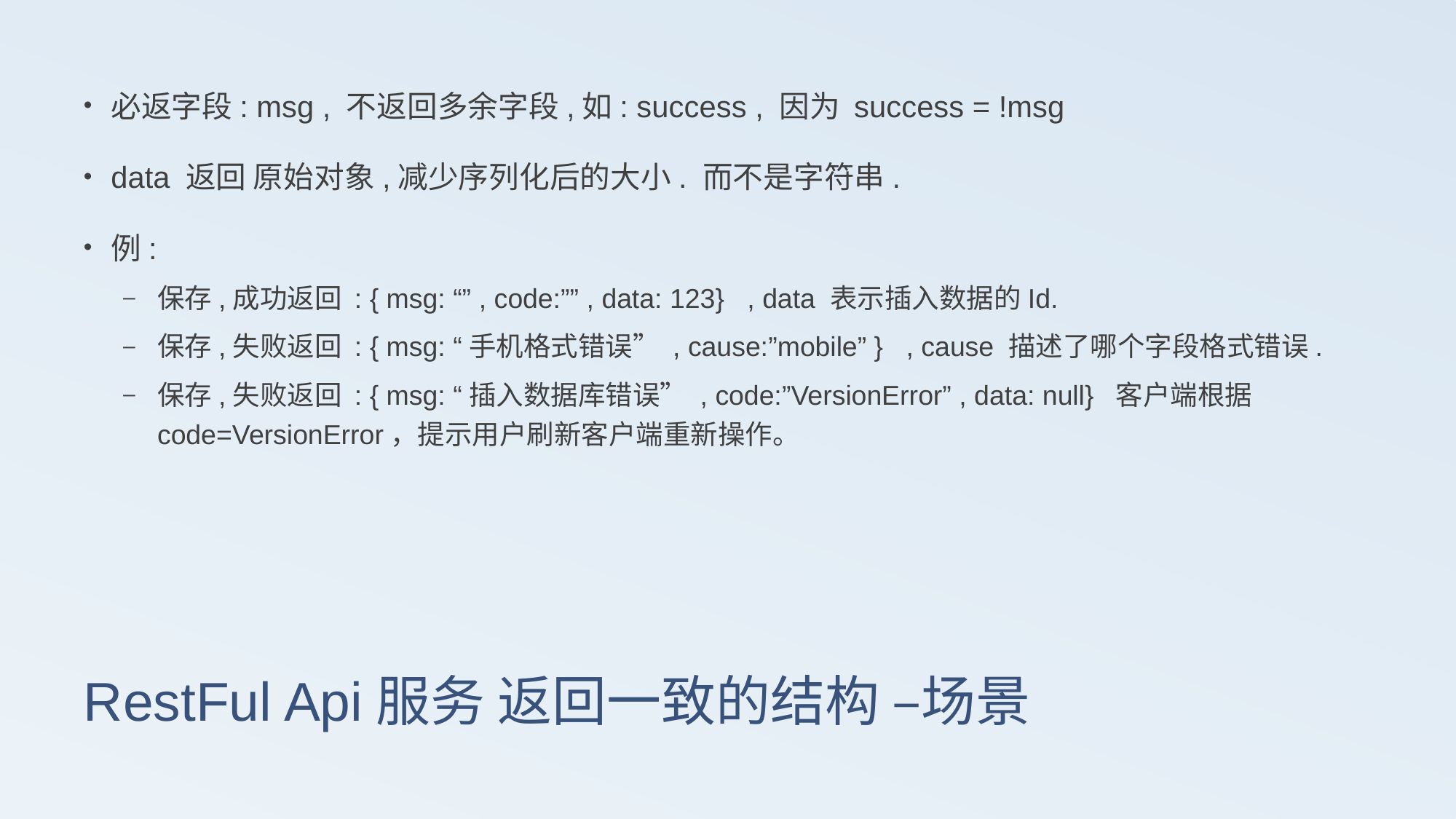

必返字段: msg , 不返回多余字段,如: success , 因为 success = !msg
data 返回 原始对象,减少序列化后的大小. 而不是字符串.
例:
保存,成功返回 : { msg: “” , code:”” , data: 123}   , data 表示插入数据的Id.
保存,失败返回 : { msg: “手机格式错误” , cause:”mobile” }   , cause 描述了哪个字段格式错误.
保存,失败返回 : { msg: “插入数据库错误” , code:”VersionError” , data: null}  客户端根据 code=VersionError，提示用户刷新客户端重新操作。

# RestFul Api服务 返回一致的结构 –场景